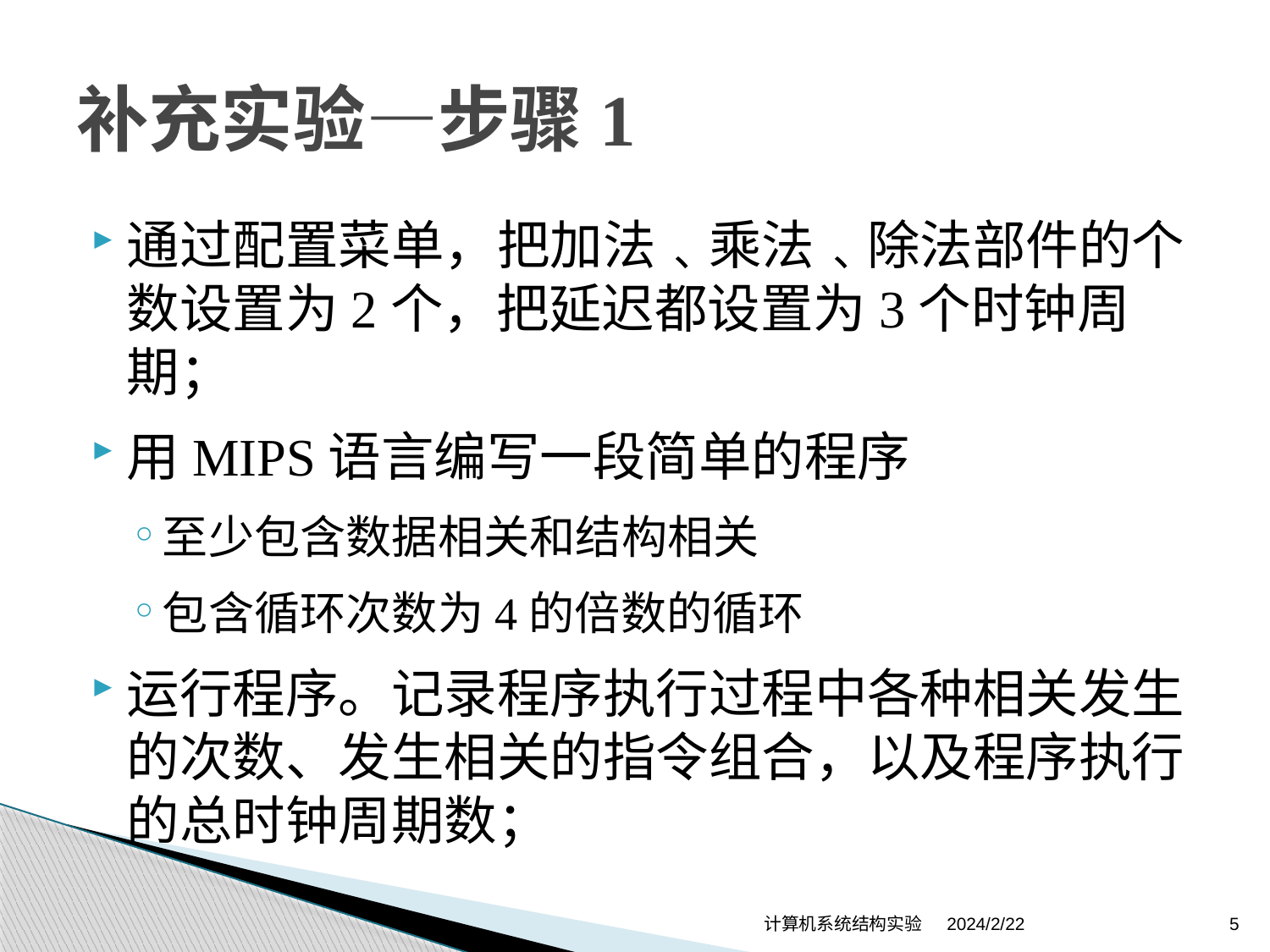

# 补充实验—步骤1
通过配置菜单，把加法﹑乘法﹑除法部件的个数设置为2个，把延迟都设置为3个时钟周期；
用MIPS语言编写一段简单的程序
至少包含数据相关和结构相关
包含循环次数为4的倍数的循环
运行程序。记录程序执行过程中各种相关发生的次数、发生相关的指令组合，以及程序执行的总时钟周期数；
计算机系统结构实验
2024/2/22
5